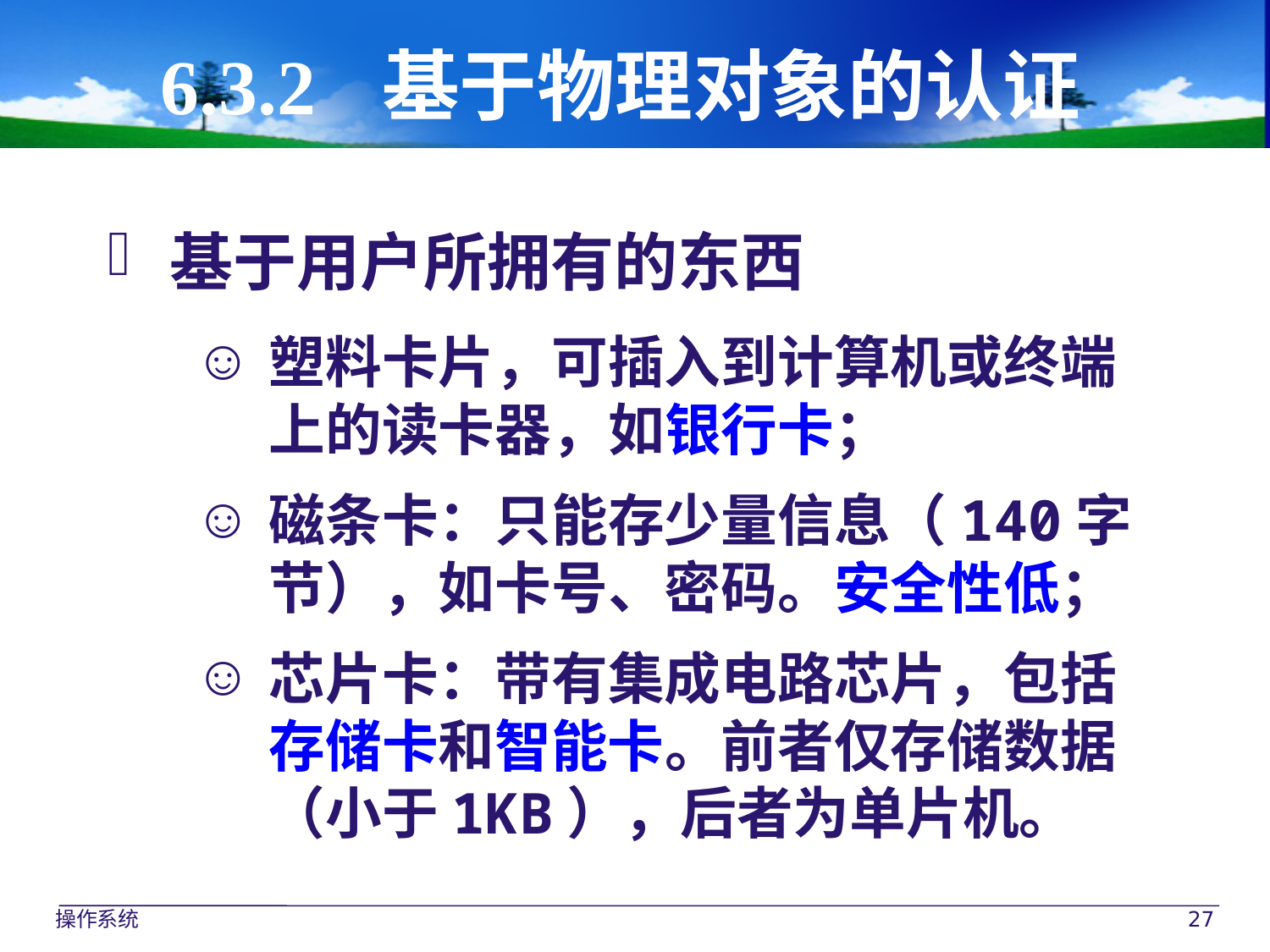

# 6.3.2 基于物理对象的认证
基于用户所拥有的东西
塑料卡片，可插入到计算机或终端上的读卡器，如银行卡；
磁条卡：只能存少量信息（140字节），如卡号、密码。安全性低；
芯片卡：带有集成电路芯片，包括存储卡和智能卡。前者仅存储数据（小于1KB），后者为单片机。
操作系统
27